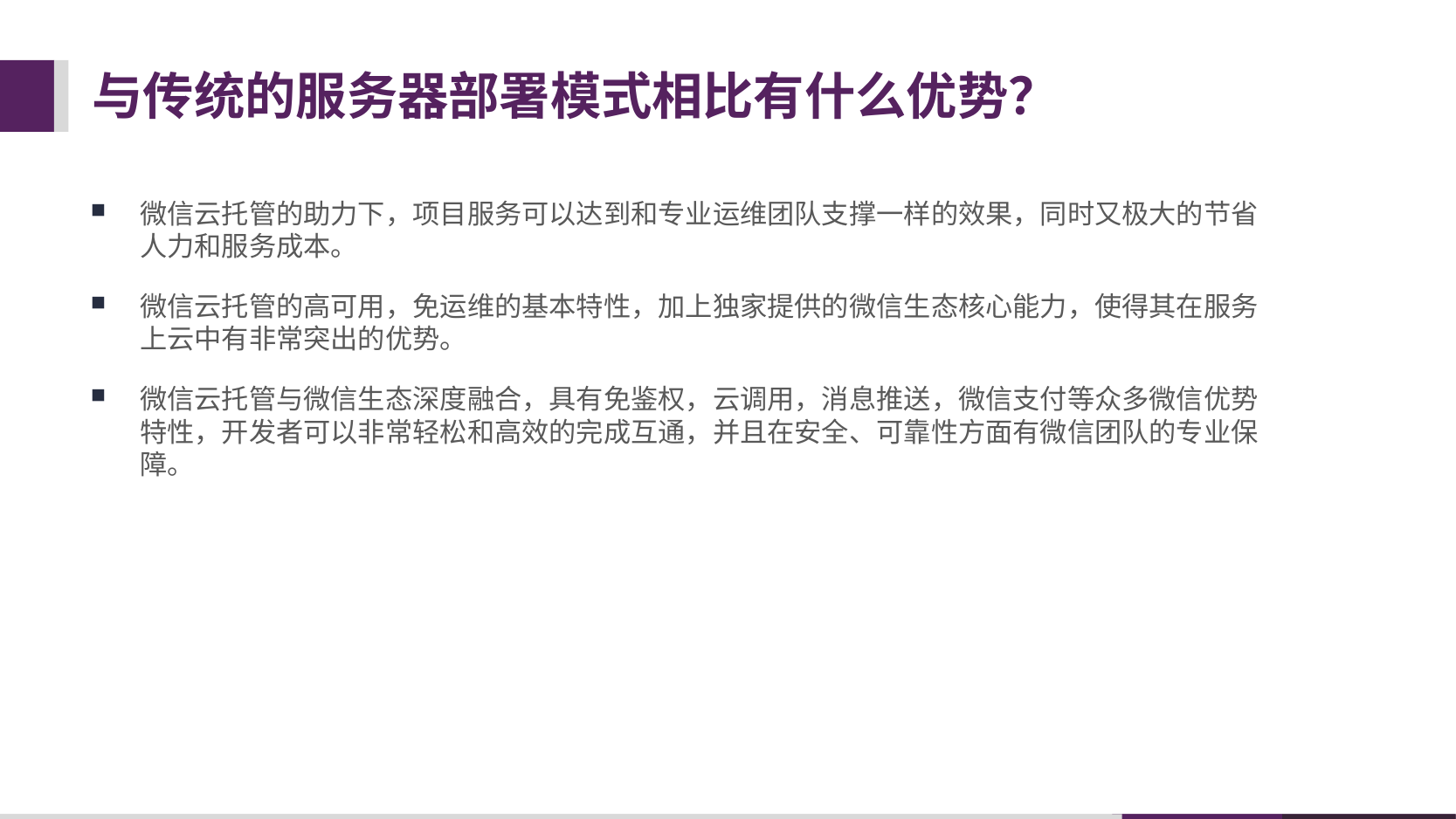

# 与传统的服务器部署模式相比有什么优势？
微信云托管的助力下，项目服务可以达到和专业运维团队支撑一样的效果，同时又极大的节省人力和服务成本。
微信云托管的高可用，免运维的基本特性，加上独家提供的微信生态核心能力，使得其在服务上云中有非常突出的优势。
微信云托管与微信生态深度融合，具有免鉴权，云调用，消息推送，微信支付等众多微信优势特性，开发者可以非常轻松和高效的完成互通，并且在安全、可靠性方面有微信团队的专业保障。